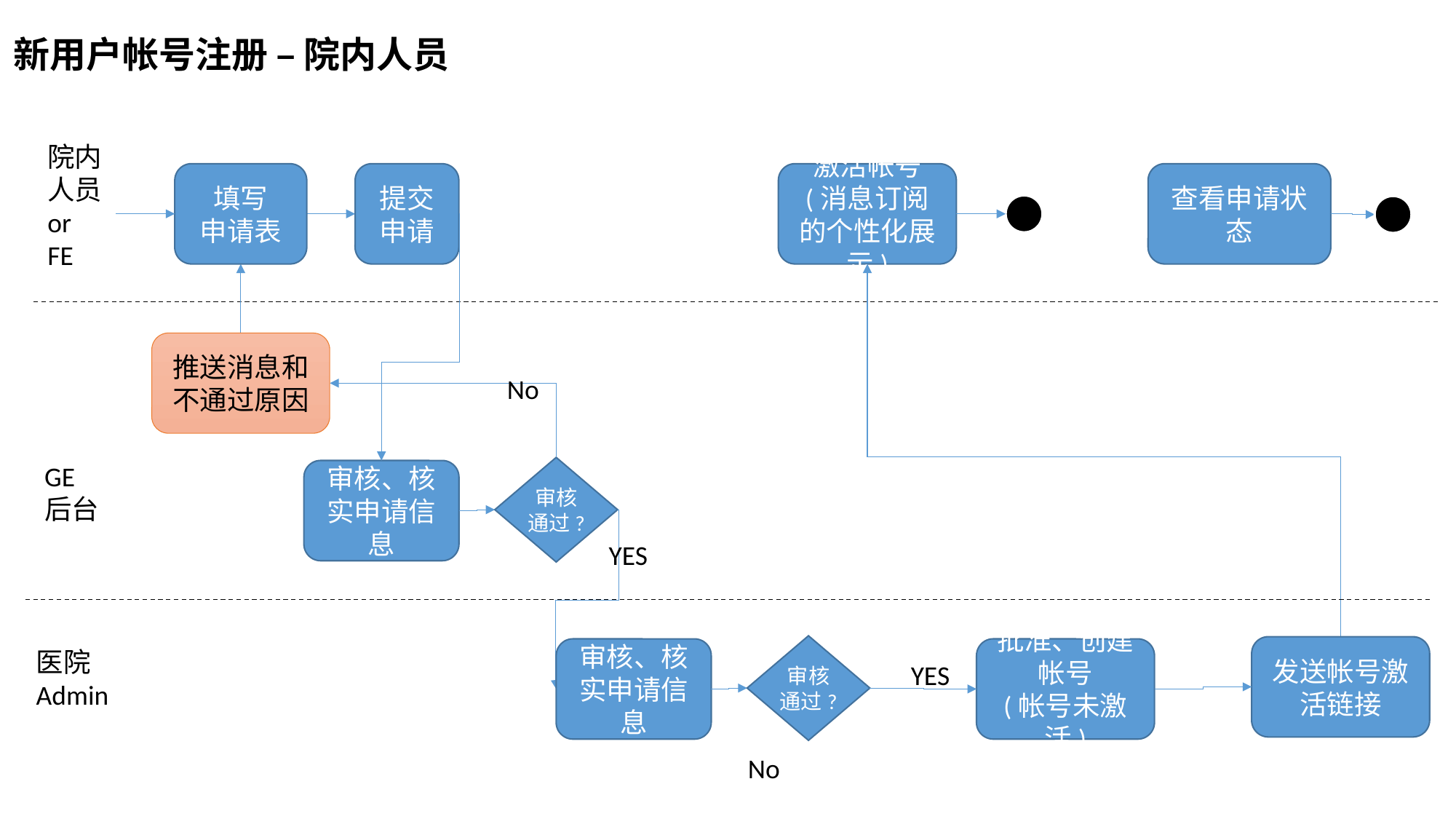

新用户帐号注册 – 院内人员
院内人员
or
FE
填写
申请表
提交申请
激活帐号
(消息订阅的个性化展示)
查看申请状态

推送消息和不通过原因
No
GE
后台
审核通过?
审核、核实申请信息
YES
审核通过?
发送帐号激活链接
审核、核实申请信息
批准、创建帐号
(帐号未激活)
医院Admin
YES
No